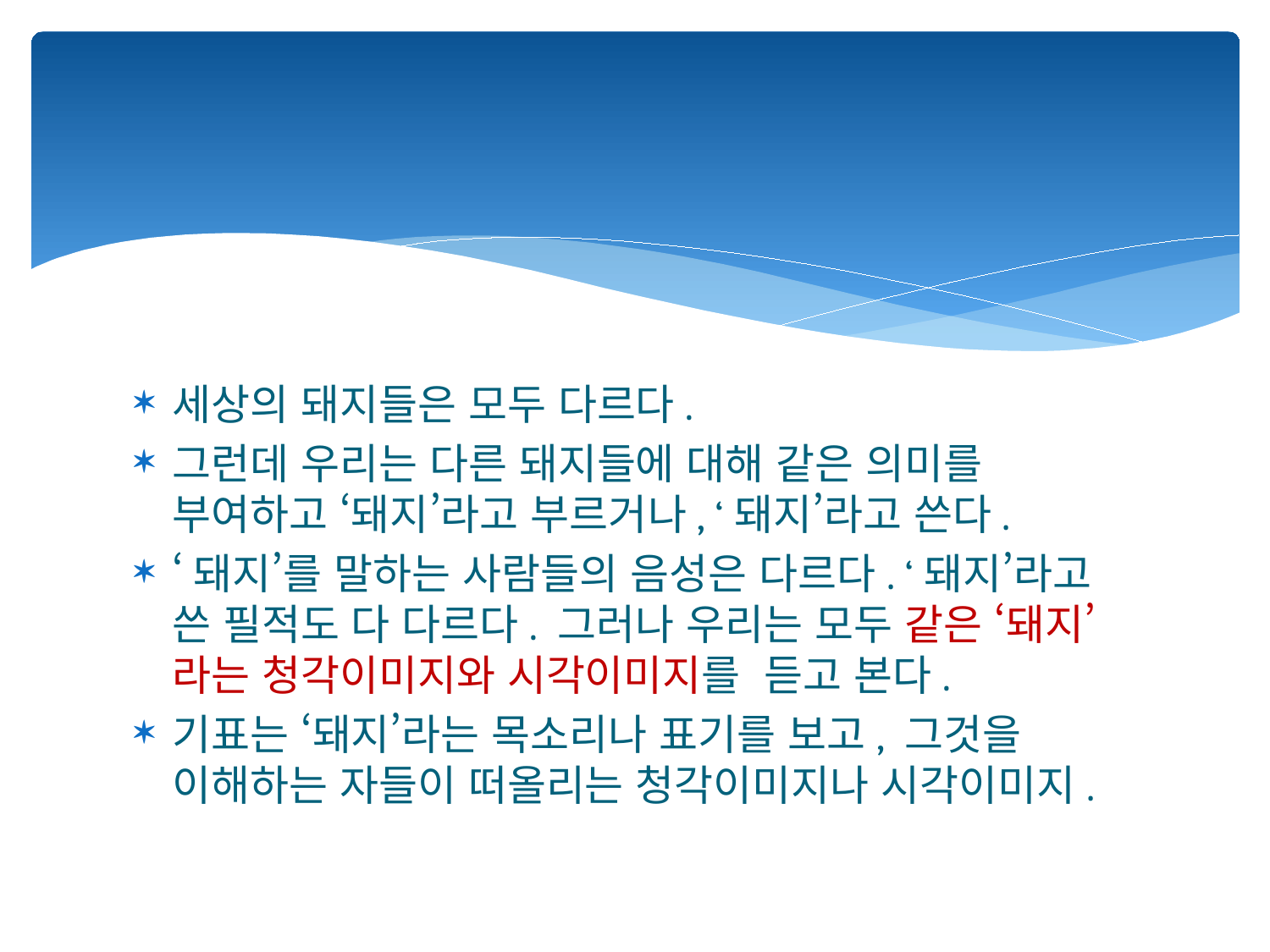

#
세상의 돼지들은 모두 다르다.
그런데 우리는 다른 돼지들에 대해 같은 의미를 부여하고 ‘돼지’라고 부르거나, ‘돼지’라고 쓴다.
‘돼지’를 말하는 사람들의 음성은 다르다. ‘돼지’라고 쓴 필적도 다 다르다. 그러나 우리는 모두 같은 ‘돼지’라는 청각이미지와 시각이미지를  듣고 본다.
기표는 ‘돼지’라는 목소리나 표기를 보고, 그것을 이해하는 자들이 떠올리는 청각이미지나 시각이미지.